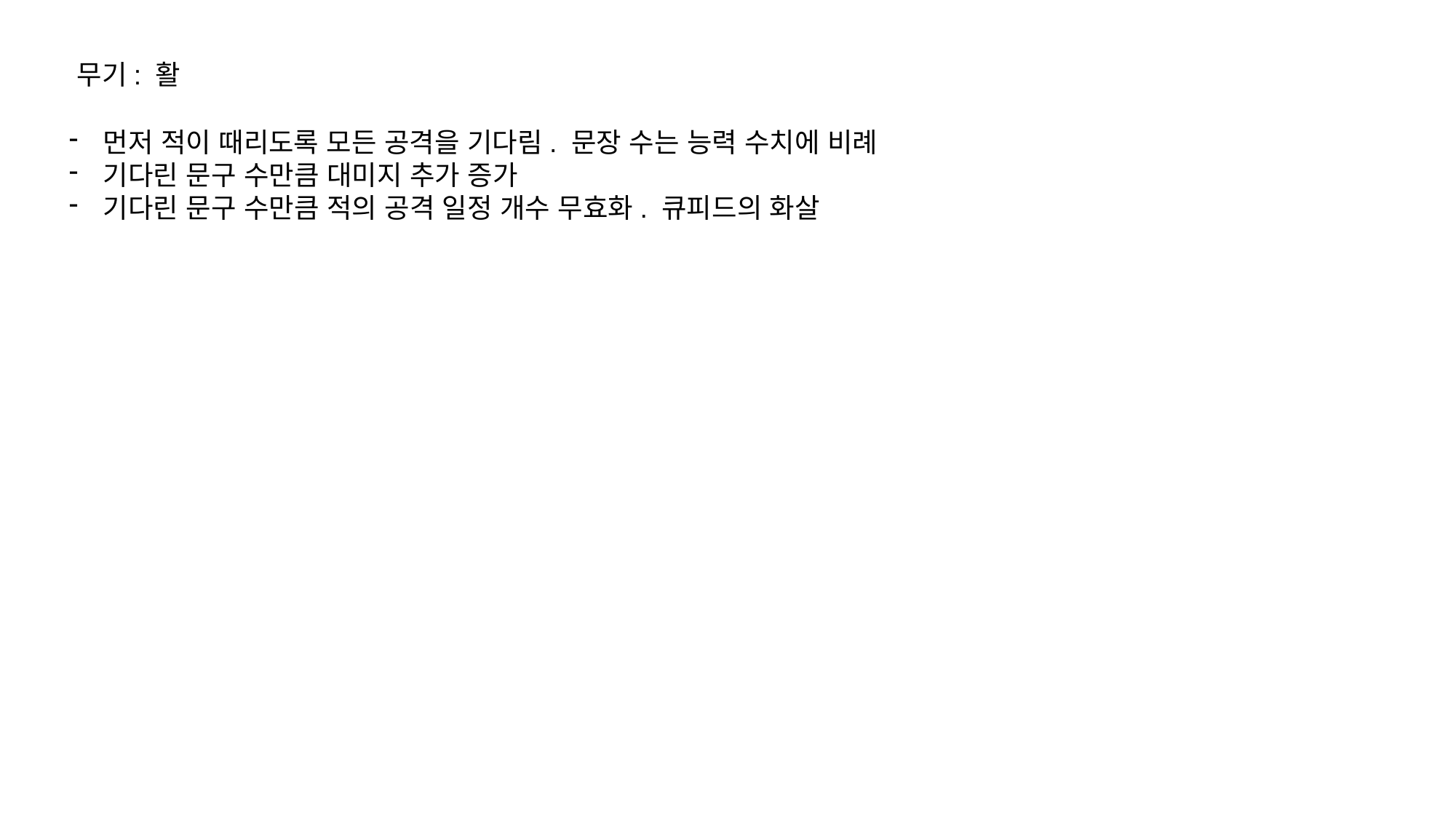

무기: 활
먼저 적이 때리도록 모든 공격을 기다림. 문장 수는 능력 수치에 비례
기다린 문구 수만큼 대미지 추가 증가
기다린 문구 수만큼 적의 공격 일정 개수 무효화. 큐피드의 화살